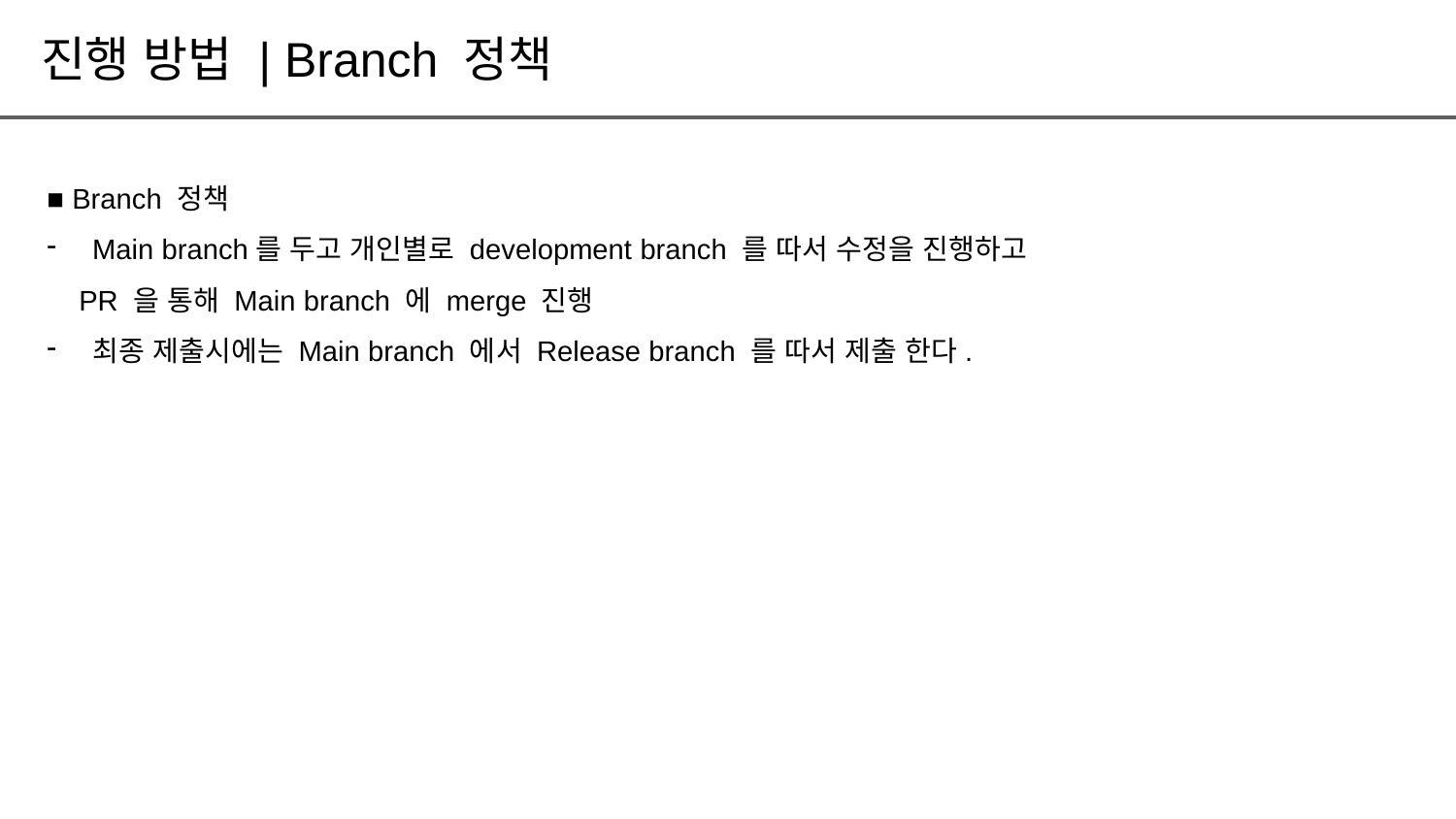

진행 방법 | Branch 정책
■ Branch 정책
Main branch를 두고 개인별로 development branch 를 따서 수정을 진행하고
    PR 을 통해 Main branch 에 merge 진행
최종 제출시에는 Main branch 에서 Release branch 를 따서 제출 한다.